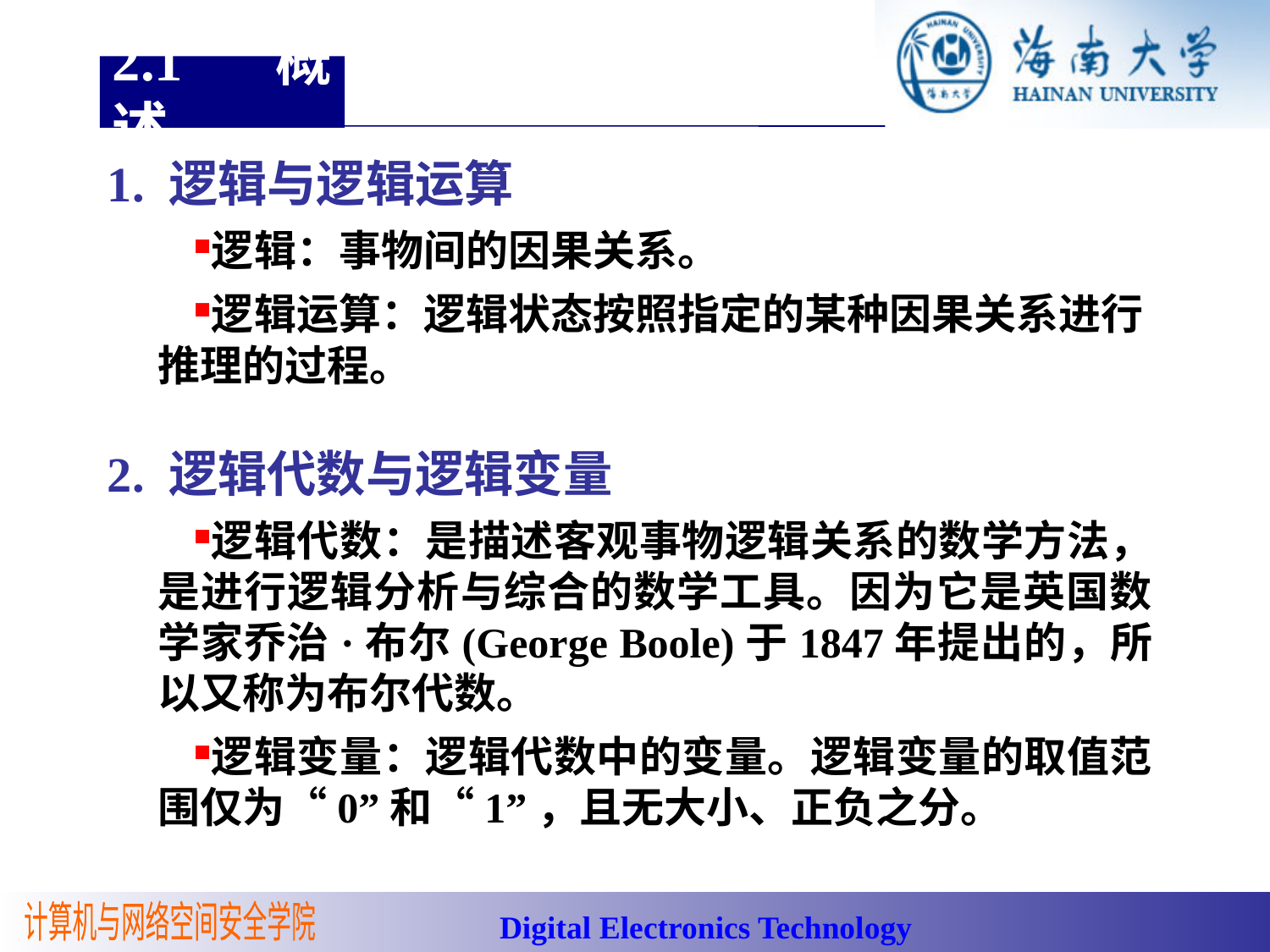

# 2.1  概述

1. 逻辑与逻辑运算
逻辑：事物间的因果关系。
逻辑运算：逻辑状态按照指定的某种因果关系进行推理的过程。
2. 逻辑代数与逻辑变量
逻辑代数：是描述客观事物逻辑关系的数学方法，是进行逻辑分析与综合的数学工具。因为它是英国数学家乔治·布尔(George Boole)于1847年提出的，所以又称为布尔代数。
逻辑变量：逻辑代数中的变量。逻辑变量的取值范围仅为“0”和“1”，且无大小、正负之分。